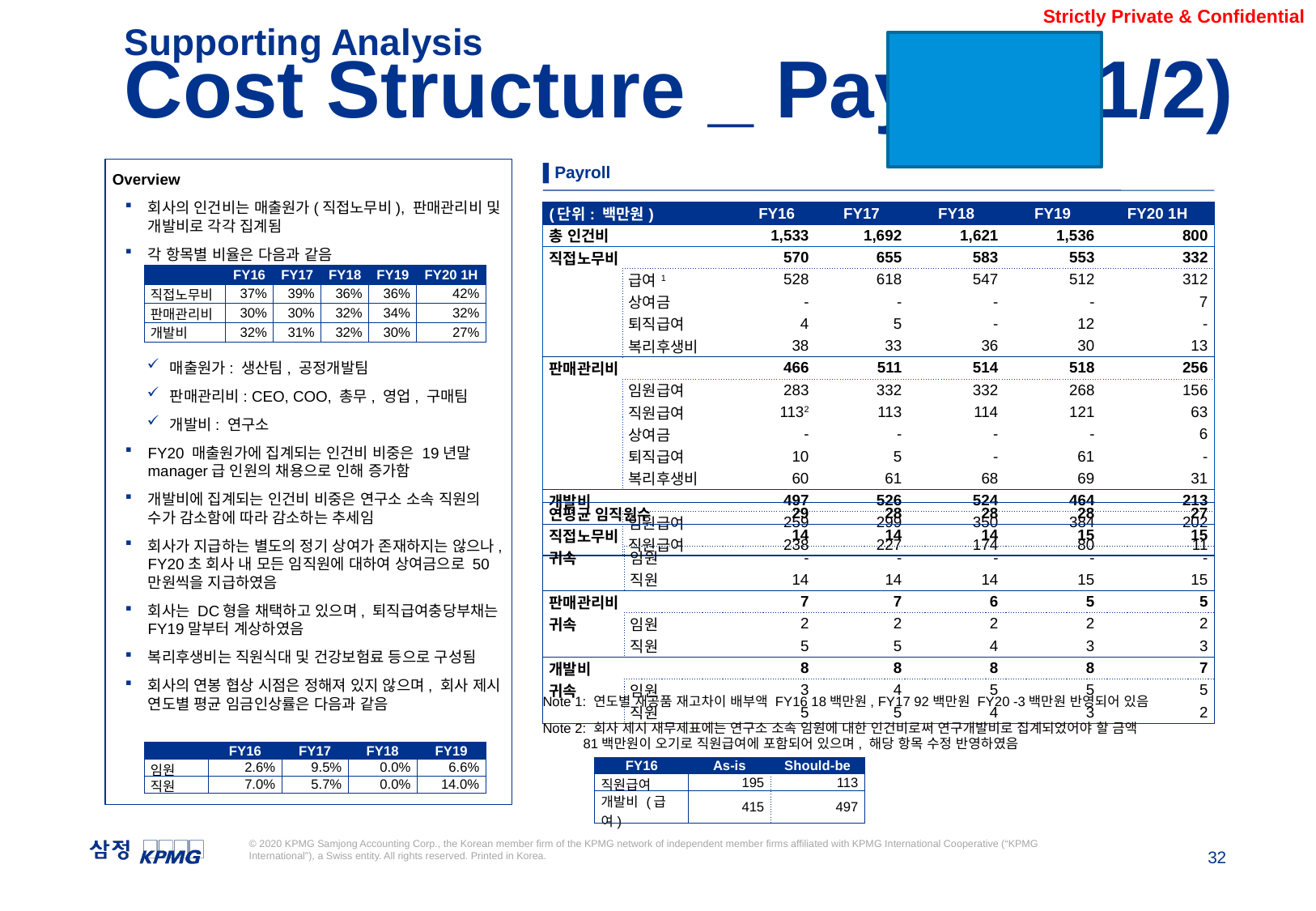

Supporting Analysis

Cost Structure _ Payroll (1/2)
▌Payroll

Overview
회사의 인건비는 매출원가(직접노무비), 판매관리비 및 개발비로 각각 집계됨
각 항목별 비율은 다음과 같음

매출원가: 생산팀, 공정개발팀
판매관리비: CEO, COO, 총무, 영업, 구매팀
개발비: 연구소
FY20 매출원가에 집계되는 인건비 비중은 19년말 manager급 인원의 채용으로 인해 증가함
개발비에 집계되는 인건비 비중은 연구소 소속 직원의 수가 감소함에 따라 감소하는 추세임
회사가 지급하는 별도의 정기 상여가 존재하지는 않으나, FY20초 회사 내 모든 임직원에 대하여 상여금으로 50만원씩을 지급하였음
회사는 DC형을 채택하고 있으며, 퇴직급여충당부채는 FY19말부터 계상하였음
복리후생비는 직원식대 및 건강보험료 등으로 구성됨
회사의 연봉 협상 시점은 정해져 있지 않으며, 회사 제시 연도별 평균 임금인상률은 다음과 같음

| (단위: 백만원) |  | FY16 | FY17 | FY18 | FY19 | FY20 1H |
| --- | --- | --- | --- | --- | --- | --- |
| 총 인건비 |  | 1,533 | 1,692 | 1,621 | 1,536 | 800 |
| 직접노무비 |  | 570 | 655 | 583 | 553 | 332 |
|  | 급여1 | 528 | 618 | 547 | 512 | 312 |
|  | 상여금 | - | - | - | - | 7 |
|  | 퇴직급여 | 4 | 5 | - | 12 | - |
|  | 복리후생비 | 38 | 33 | 36 | 30 | 13 |
| 판매관리비 |  | 466 | 511 | 514 | 518 | 256 |
|  | 임원급여 | 283 | 332 | 332 | 268 | 156 |
|  | 직원급여 | 1132 | 113 | 114 | 121 | 63 |
|  | 상여금 | - | - | - | - | 6 |
|  | 퇴직급여 | 10 | 5 | - | 61 | - |
|  | 복리후생비 | 60 | 61 | 68 | 69 | 31 |
| 개발비 |  | 497 | 526 | 524 | 464 | 213 |
|  | 임원급여 | 259 | 299 | 350 | 384 | 202 |
|  | 직원급여 | 238 | 227 | 174 | 80 | 11 |
|  | FY16 | FY17 | FY18 | FY19 | FY20 1H |
| --- | --- | --- | --- | --- | --- |
| 직접노무비 | 37% | 39% | 36% | 36% | 42% |
| 판매관리비 | 30% | 30% | 32% | 34% | 32% |
| 개발비 | 32% | 31% | 32% | 30% | 27% |
| 연평균 임직원수 |  | 29 | 28 | 28 | 28 | 27 |
| --- | --- | --- | --- | --- | --- | --- |
| 직접노무비 |  | 14 | 14 | 14 | 15 | 15 |
| 귀속 | 임원 | - | - | - | - | - |
|  | 직원 | 14 | 14 | 14 | 15 | 15 |
| 판매관리비 |  | 7 | 7 | 6 | 5 | 5 |
| 귀속 | 임원 | 2 | 2 | 2 | 2 | 2 |
|  | 직원 | 5 | 5 | 4 | 3 | 3 |
| 개발비 |  | 8 | 8 | 8 | 8 | 7 |
| 귀속 | 임원 | 3 | 4 | 5 | 5 | 5 |
|  | 직원 | 5 | 5 | 4 | 3 | 2 |
Note 1: 연도별 재공품 재고차이 배부액 FY16 18백만원, FY17 92백만원 FY20 -3백만원 반영되어 있음
Note 2: 회사 제시 재무제표에는 연구소 소속 임원에 대한 인건비로써 연구개발비로 집계되었어야 할 금액
           81백만원이 오기로 직원급여에 포함되어 있으며, 해당 항목 수정 반영하였음

|  | FY16 | FY17 | FY18 | FY19 |
| --- | --- | --- | --- | --- |
| 임원 | 2.6% | 9.5% | 0.0% | 6.6% |
| 직원 | 7.0% | 5.7% | 0.0% | 14.0% |
| FY16 | As-is | Should-be |
| --- | --- | --- |
| 직원급여 | 195 | 113 |
| 개발비 (급여) | 415 | 497 |